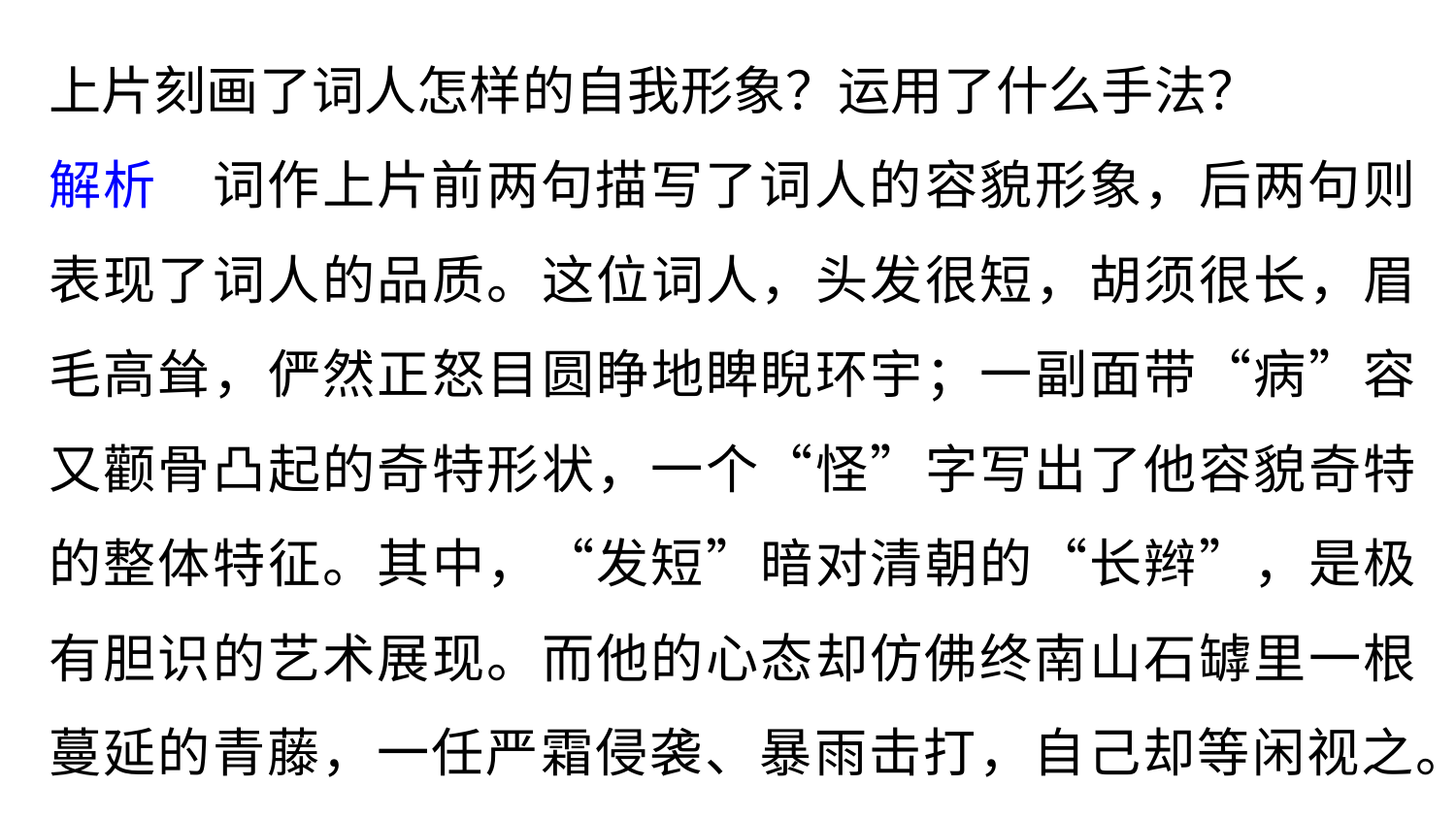

上片刻画了词人怎样的自我形象？运用了什么手法？
解析　词作上片前两句描写了词人的容貌形象，后两句则表现了词人的品质。这位词人，头发很短，胡须很长，眉毛高耸，俨然正怒目圆睁地睥睨环宇；一副面带“病”容又颧骨凸起的奇特形状，一个“怪”字写出了他容貌奇特的整体特征。其中，“发短”暗对清朝的“长辫”，是极有胆识的艺术展现。而他的心态却仿佛终南山石罅里一根蔓延的青藤，一任严霜侵袭、暴雨击打，自己却等闲视之。